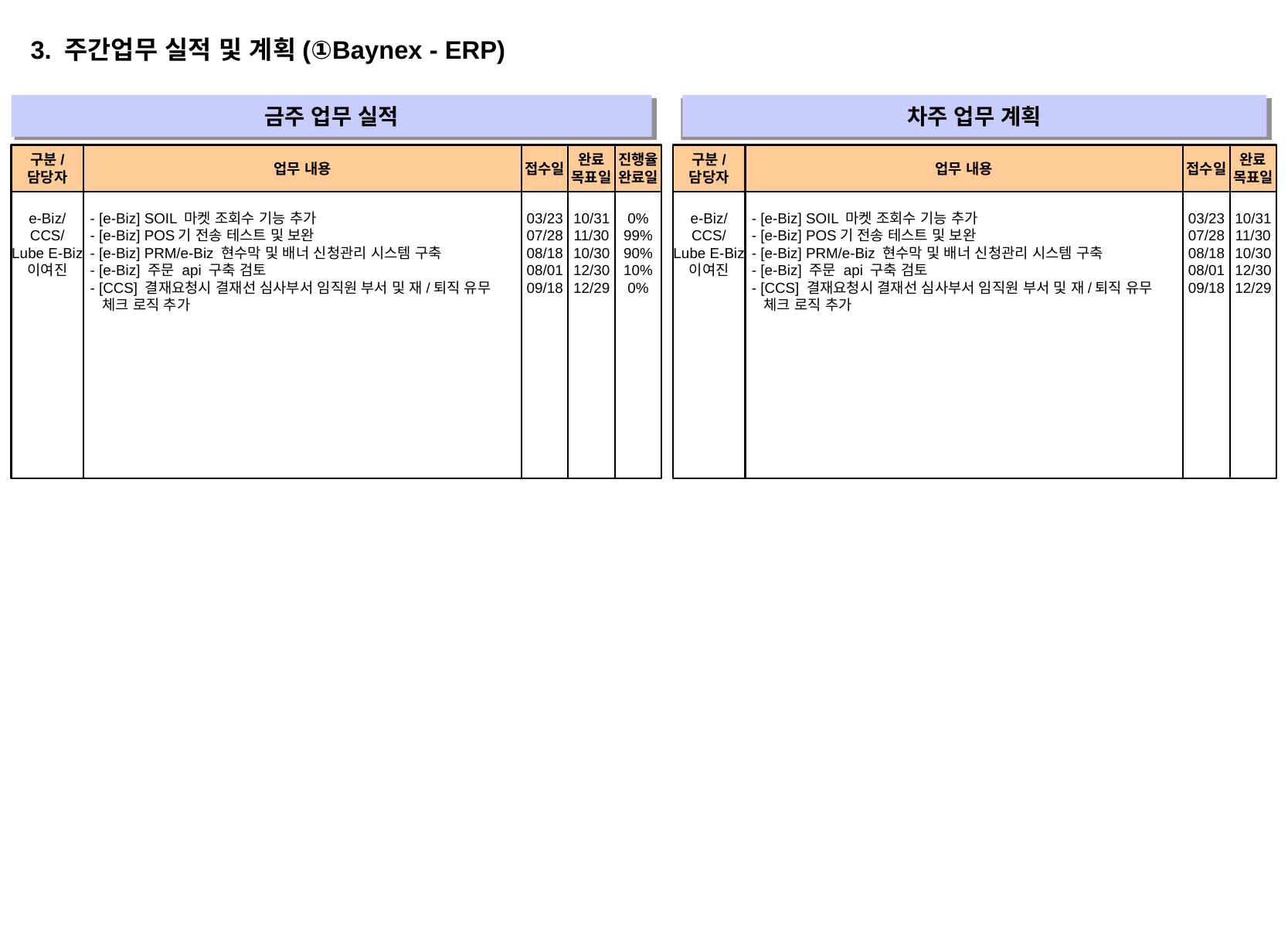

3. 주간업무 실적 및 계획(①Baynex - ERP)
금주 업무 실적
차주 업무 계획
" "
" "
구분/
담당자
업무 내용
접수일
완료
목표일
진행율
완료일
구분/
담당자
업무 내용
접수일
완료
목표일
e-Biz/
CCS/
Lube E-Biz
이여진

- [e-Biz] SOIL 마켓 조회수 기능 추가
- [e-Biz] POS기 전송 테스트 및 보완
- [e-Biz] PRM/e-Biz 현수막 및 배너 신청관리 시스템 구축
- [e-Biz] 주문 api 구축 검토
- [CCS] 결재요청시 결재선 심사부서 임직원 부서 및 재/퇴직 유무
   체크 로직 추가
03/23
07/28
08/18
08/01
09/18
10/31
11/30
10/30
12/30
12/29
0%
99%
90%
10%
0%
e-Biz/
CCS/
Lube E-Biz
이여진

- [e-Biz] SOIL 마켓 조회수 기능 추가
- [e-Biz] POS기 전송 테스트 및 보완
- [e-Biz] PRM/e-Biz 현수막 및 배너 신청관리 시스템 구축
- [e-Biz] 주문 api 구축 검토
- [CCS] 결재요청시 결재선 심사부서 임직원 부서 및 재/퇴직 유무
   체크 로직 추가
03/23
07/28
08/18
08/01
09/18
10/31
11/30
10/30
12/30
12/29